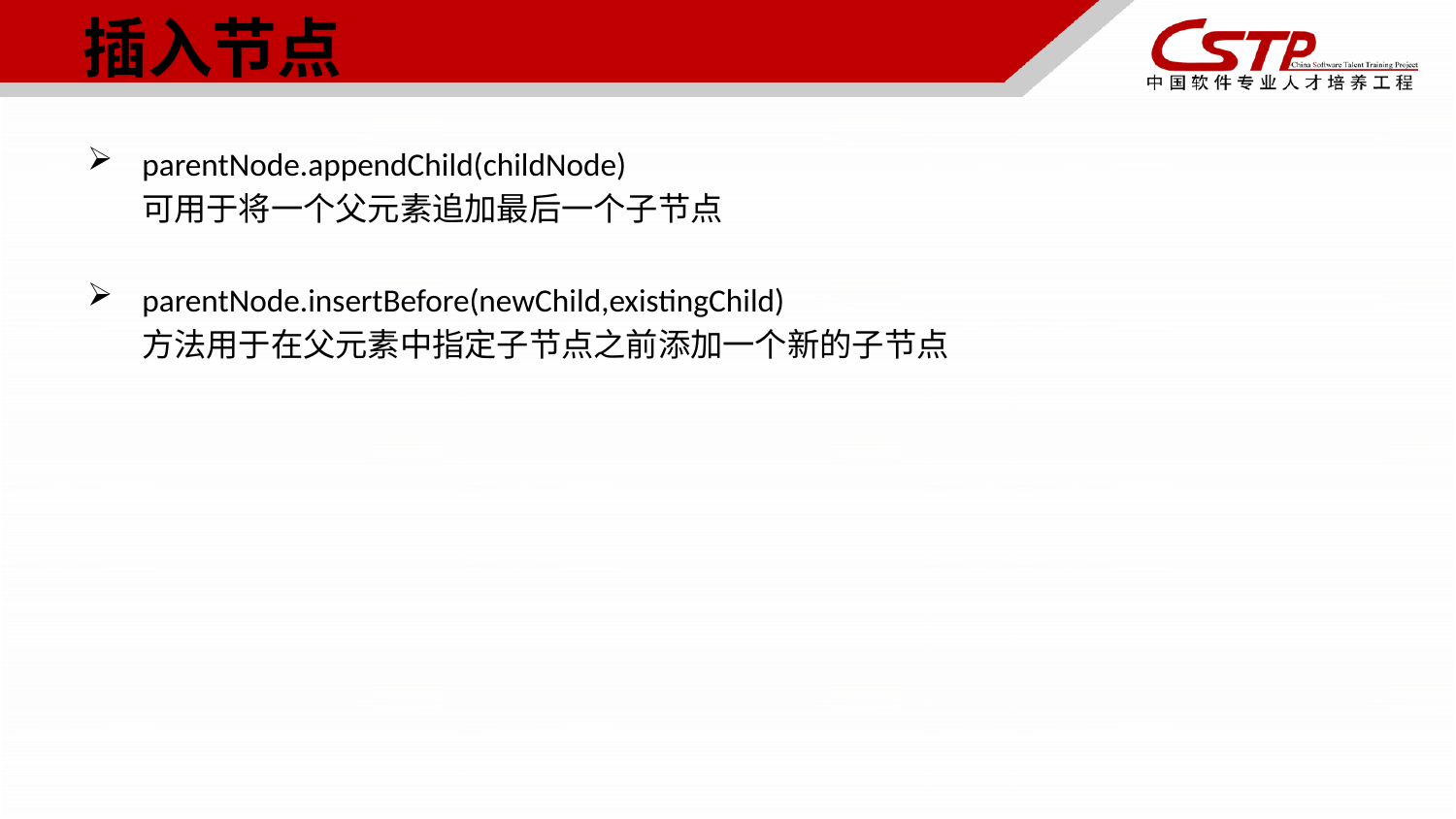

# 插入节点
parentNode.appendChild(childNode)
	可用于将一个父元素追加最后一个子节点

parentNode.insertBefore(newChild,existingChild)
	方法用于在父元素中指定子节点之前添加一个新的子节点